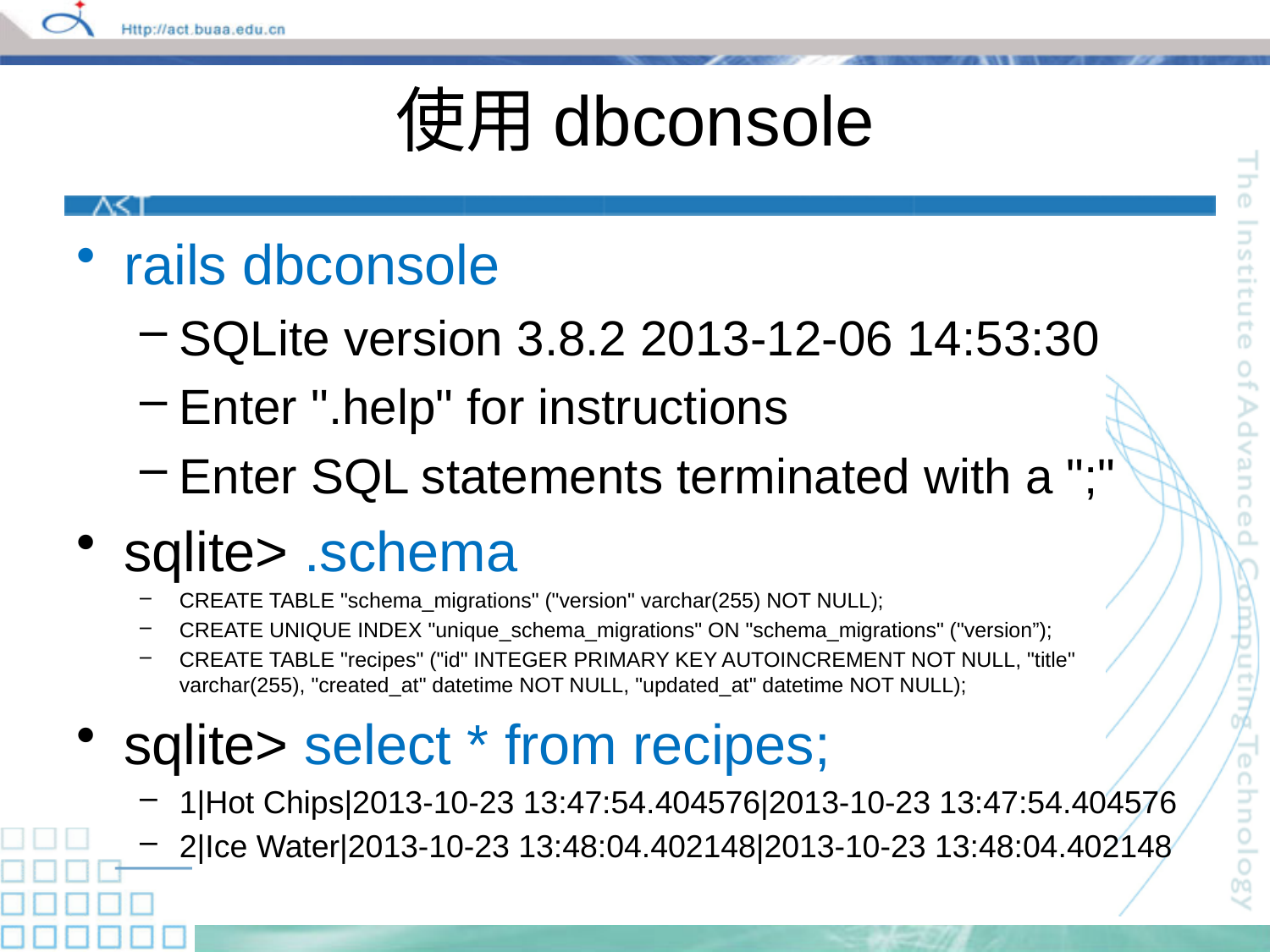

# 使用dbconsole
rails dbconsole
SQLite version 3.8.2 2013-12-06 14:53:30
Enter ".help" for instructions
Enter SQL statements terminated with a ";"
sqlite> .schema
CREATE TABLE "schema_migrations" ("version" varchar(255) NOT NULL);
CREATE UNIQUE INDEX "unique_schema_migrations" ON "schema_migrations" ("version”);
CREATE TABLE "recipes" ("id" INTEGER PRIMARY KEY AUTOINCREMENT NOT NULL, "title" varchar(255), "created_at" datetime NOT NULL, "updated_at" datetime NOT NULL);
sqlite> select * from recipes;
1|Hot Chips|2013-10-23 13:47:54.404576|2013-10-23 13:47:54.404576
2|Ice Water|2013-10-23 13:48:04.402148|2013-10-23 13:48:04.402148